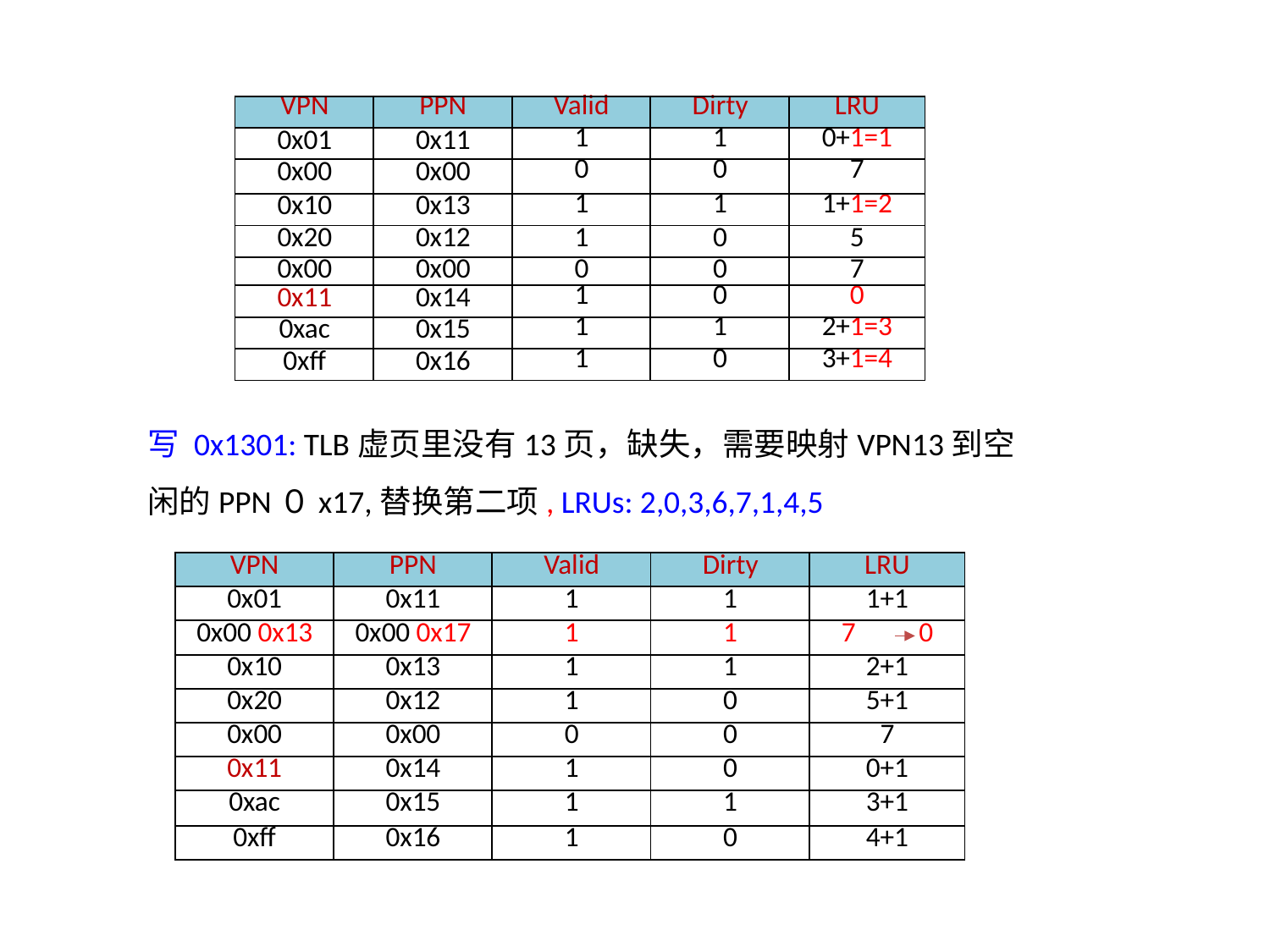

| VPN | PPN | Valid | Dirty | LRU |
| --- | --- | --- | --- | --- |
| 0x01 | 0x11 | 1 | 1 | 0+1=1 |
| 0x00 | 0x00 | 0 | 0 | 7 |
| 0x10 | 0x13 | 1 | 1 | 1+1=2 |
| 0x20 | 0x12 | 1 | 0 | 5 |
| 0x00 | 0x00 | 0 | 0 | 7 |
| 0x11 | 0x14 | 1 | 0 | 0 |
| 0xac | 0x15 | 1 | 1 | 2+1=3 |
| 0xff | 0x16 | 1 | 0 | 3+1=4 |
写 0x1301: TLB虚页里没有13页，缺失，需要映射VPN13到空闲的PPN０x17,替换第二项, LRUs: 2,0,3,6,7,1,4,5
| VPN | PPN | Valid | Dirty | LRU |
| --- | --- | --- | --- | --- |
| 0x01 | 0x11 | 1 | 1 | 1+1 |
| 0x00 0x13 | 0x00 0x17 | 1 | 1 | 7 0 |
| 0x10 | 0x13 | 1 | 1 | 2+1 |
| 0x20 | 0x12 | 1 | 0 | 5+1 |
| 0x00 | 0x00 | 0 | 0 | 7 |
| 0x11 | 0x14 | 1 | 0 | 0+1 |
| 0xac | 0x15 | 1 | 1 | 3+1 |
| 0xff | 0x16 | 1 | 0 | 4+1 |